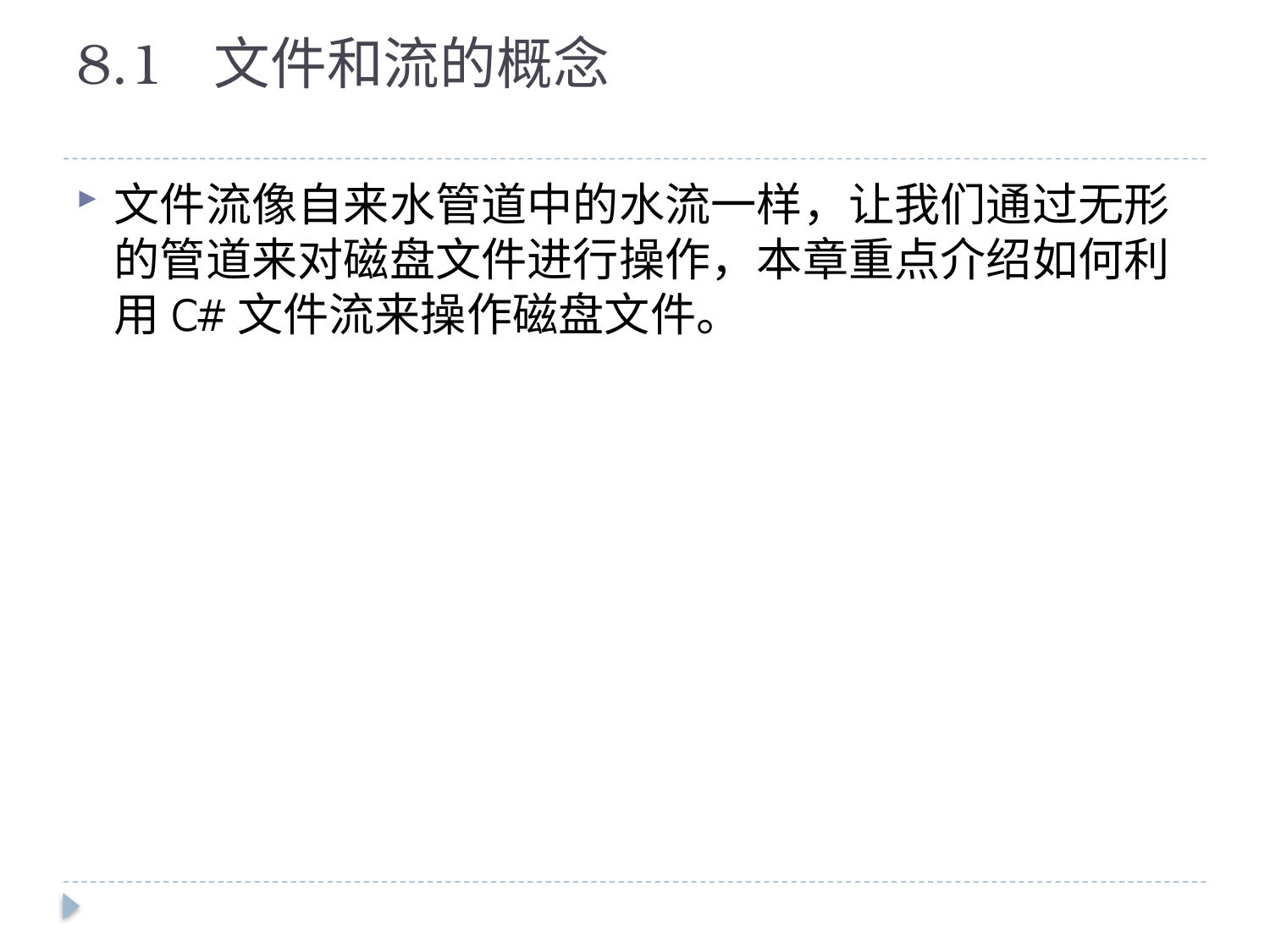

# 8.1  文件和流的概念
文件流像自来水管道中的水流一样，让我们通过无形的管道来对磁盘文件进行操作，本章重点介绍如何利用C#文件流来操作磁盘文件。